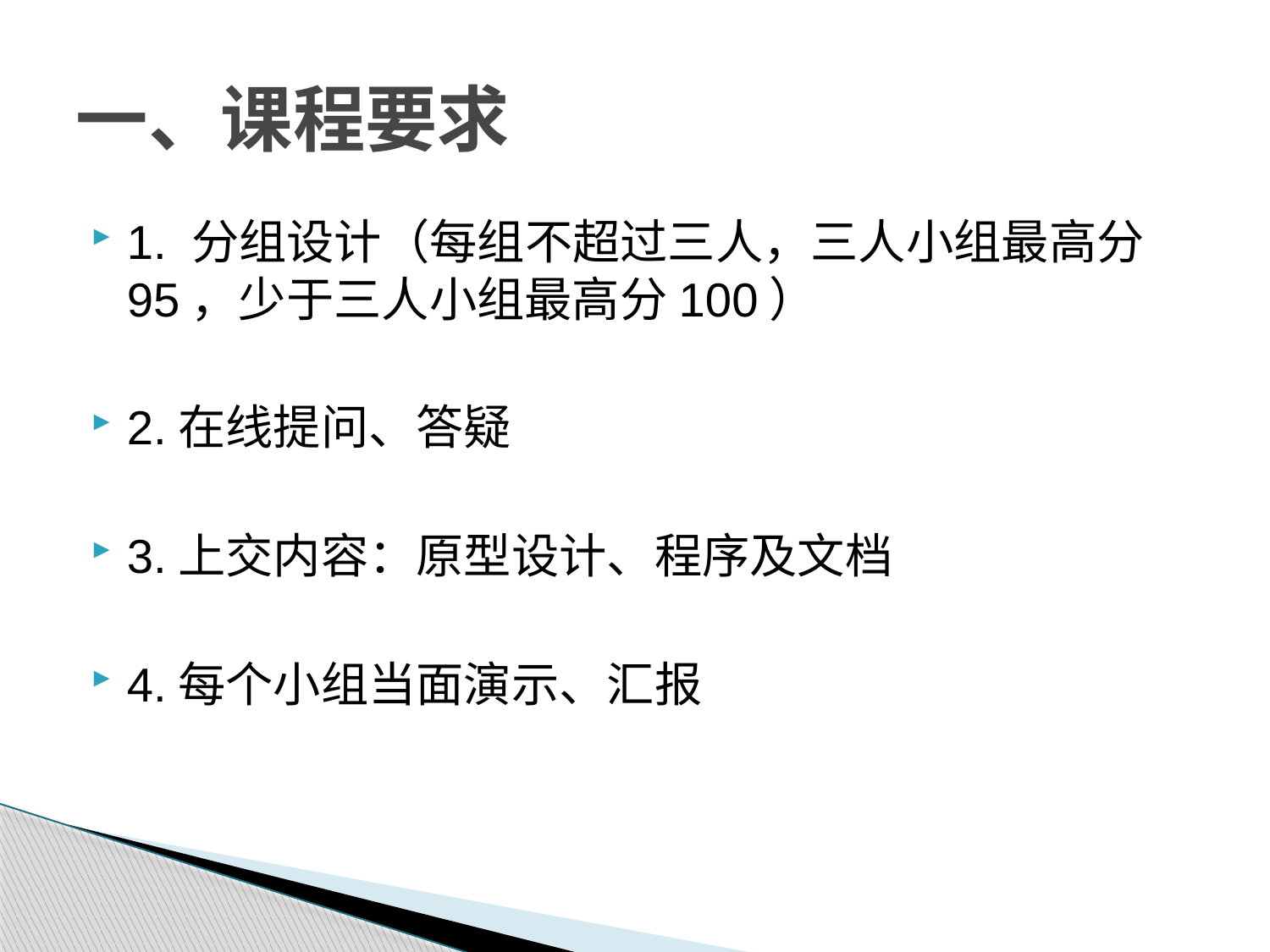

# 一、课程要求
1. 分组设计（每组不超过三人，三人小组最高分95，少于三人小组最高分100）

2.在线提问、答疑

3.上交内容：原型设计、程序及文档

4.每个小组当面演示、汇报